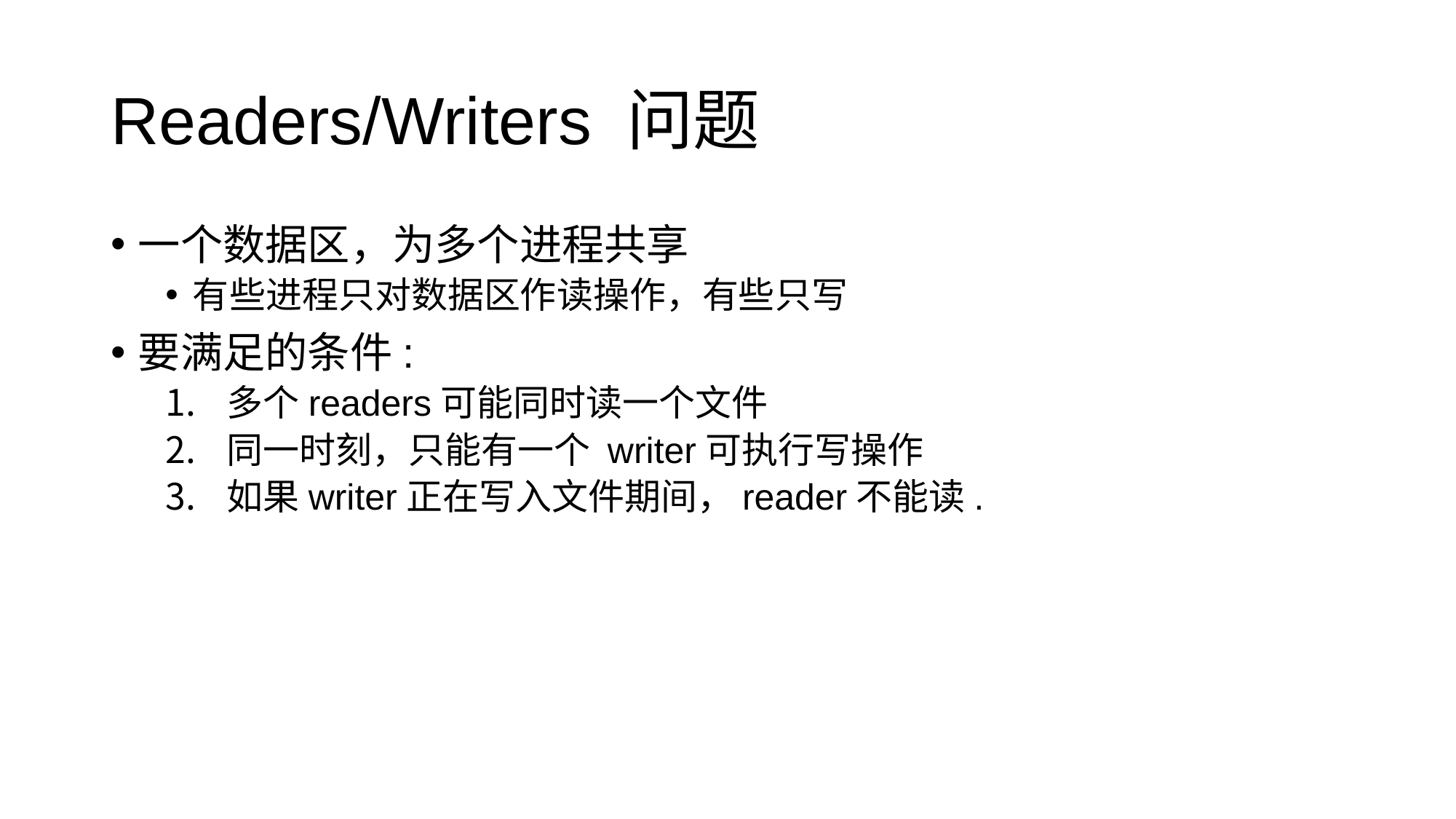

# Readers/Writers 问题
一个数据区，为多个进程共享
有些进程只对数据区作读操作，有些只写
要满足的条件:
多个readers可能同时读一个文件
同一时刻，只能有一个 writer可执行写操作
如果writer正在写入文件期间，reader不能读.